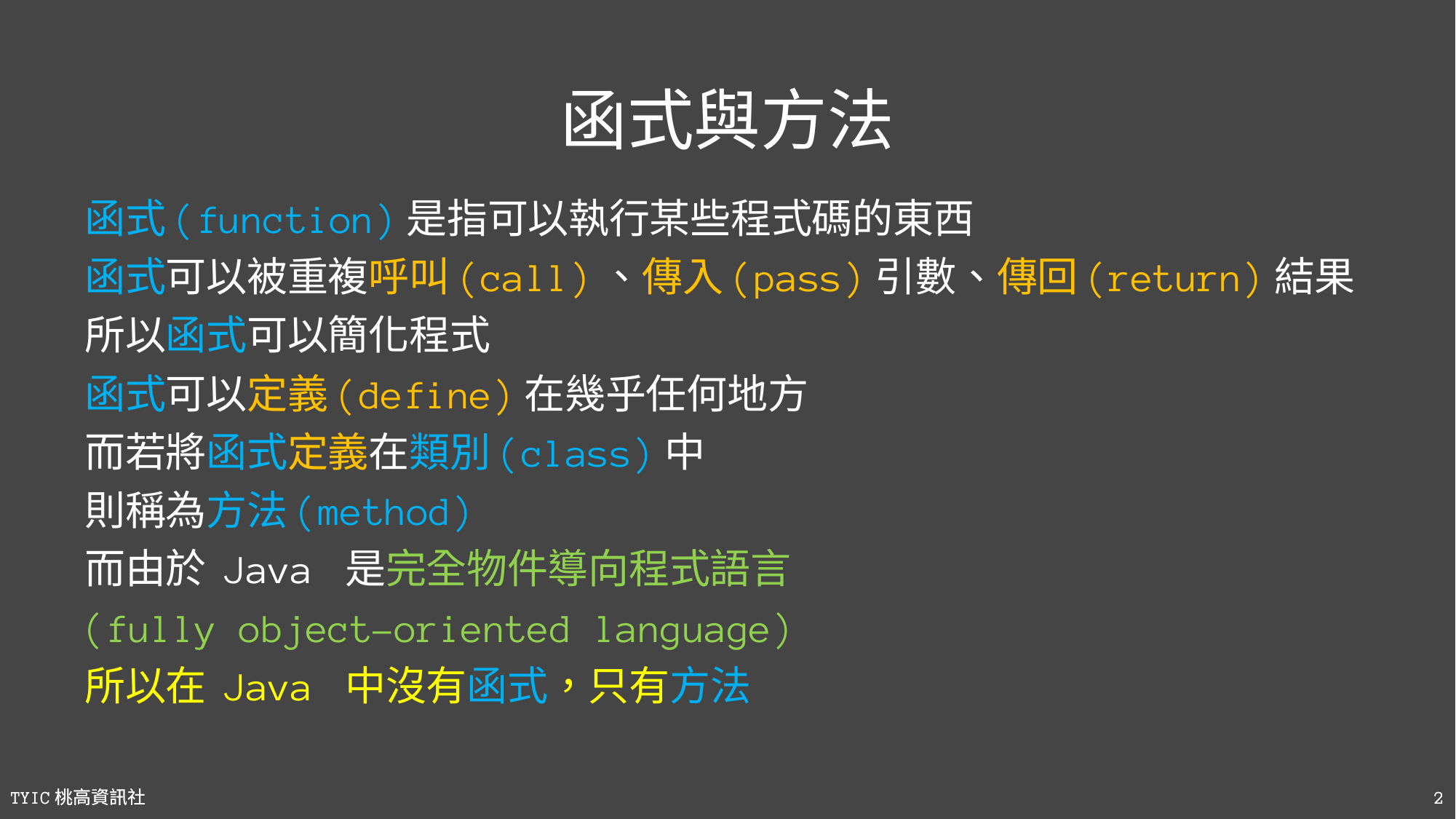

# 函式與方法
函式(function)是指可以執行某些程式碼的東西
函式可以被重複呼叫(call)、傳入(pass)引數、傳回(return)結果
所以函式可以簡化程式
函式可以定義(define)在幾乎任何地方
而若將函式定義在類別(class)中
則稱為方法(method)
而由於 Java 是完全物件導向程式語言
(fully object-oriented language)
所以在 Java 中沒有函式，只有方法